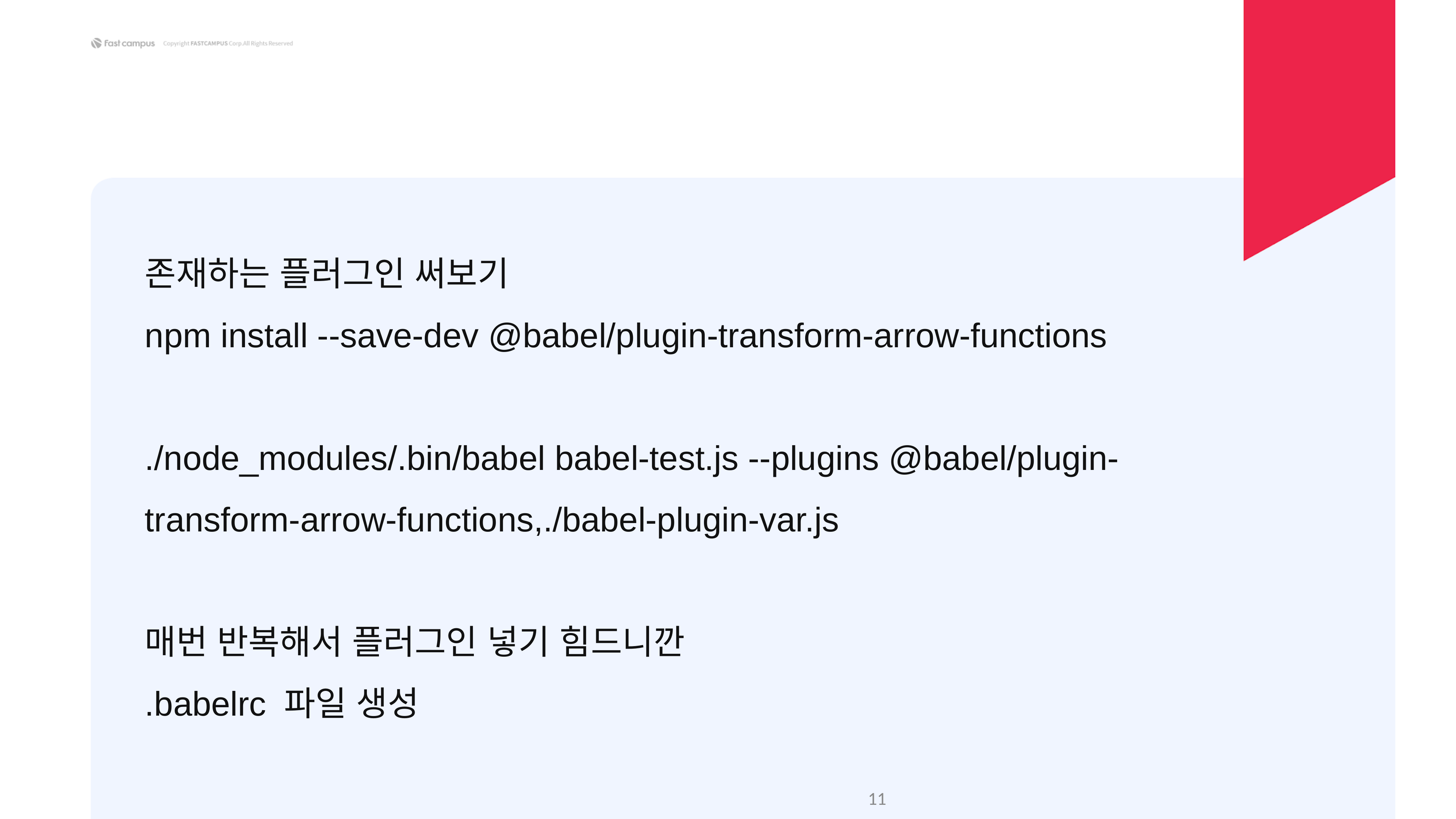

존재하는 플러그인 써보기
npm install --save-dev @babel/plugin-transform-arrow-functions

./node_modules/.bin/babel babel-test.js --plugins @babel/plugin-transform-arrow-functions,./babel-plugin-var.js

매번 반복해서 플러그인 넣기 힘드니깐
.babelrc 파일 생성
11